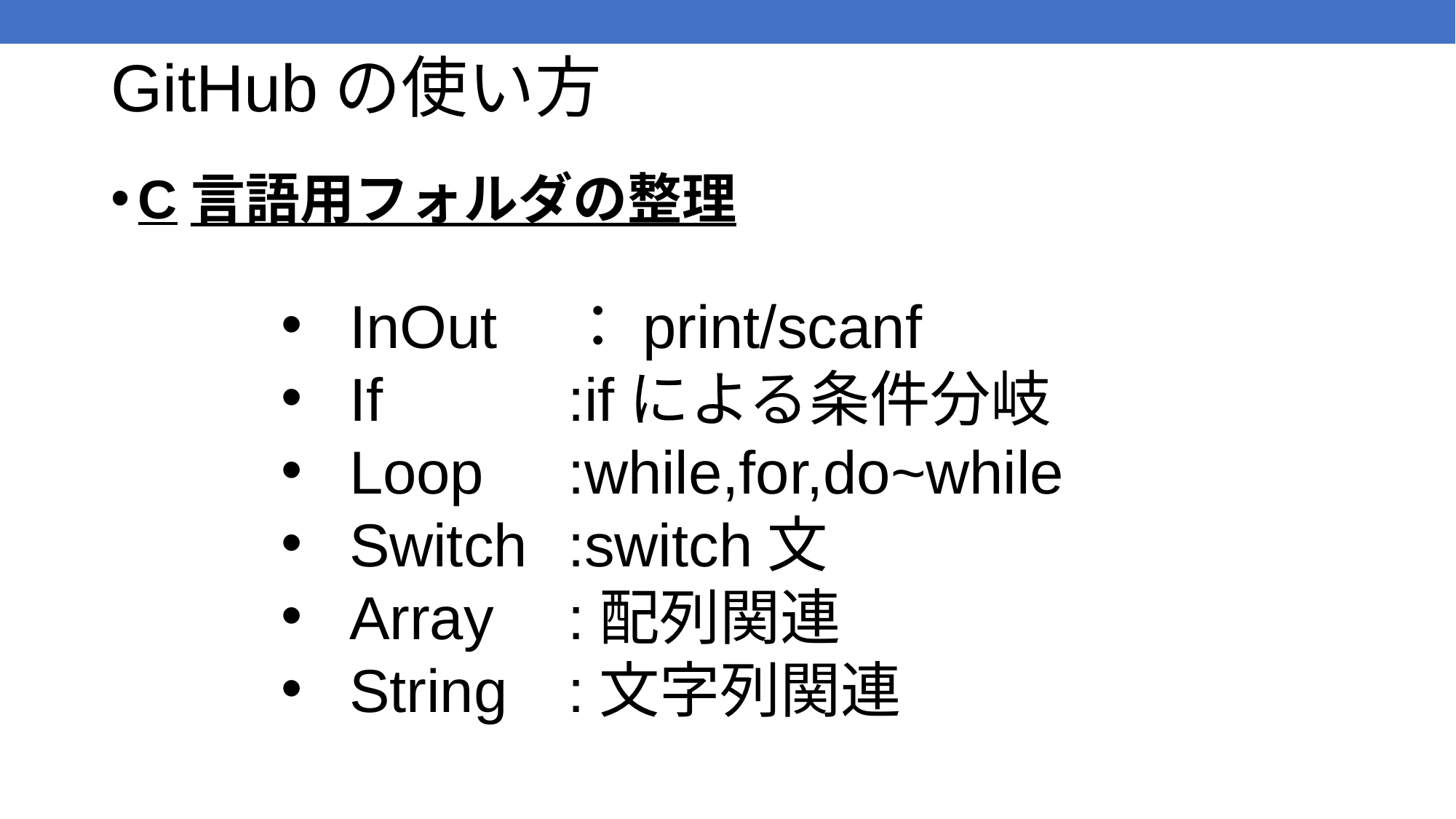

# GitHubの使い方
C言語用フォルダの整理
InOut	：print/scanf
If		:ifによる条件分岐
Loop	:while,for,do~while
Switch	:switch文
Array	:配列関連
String	:文字列関連